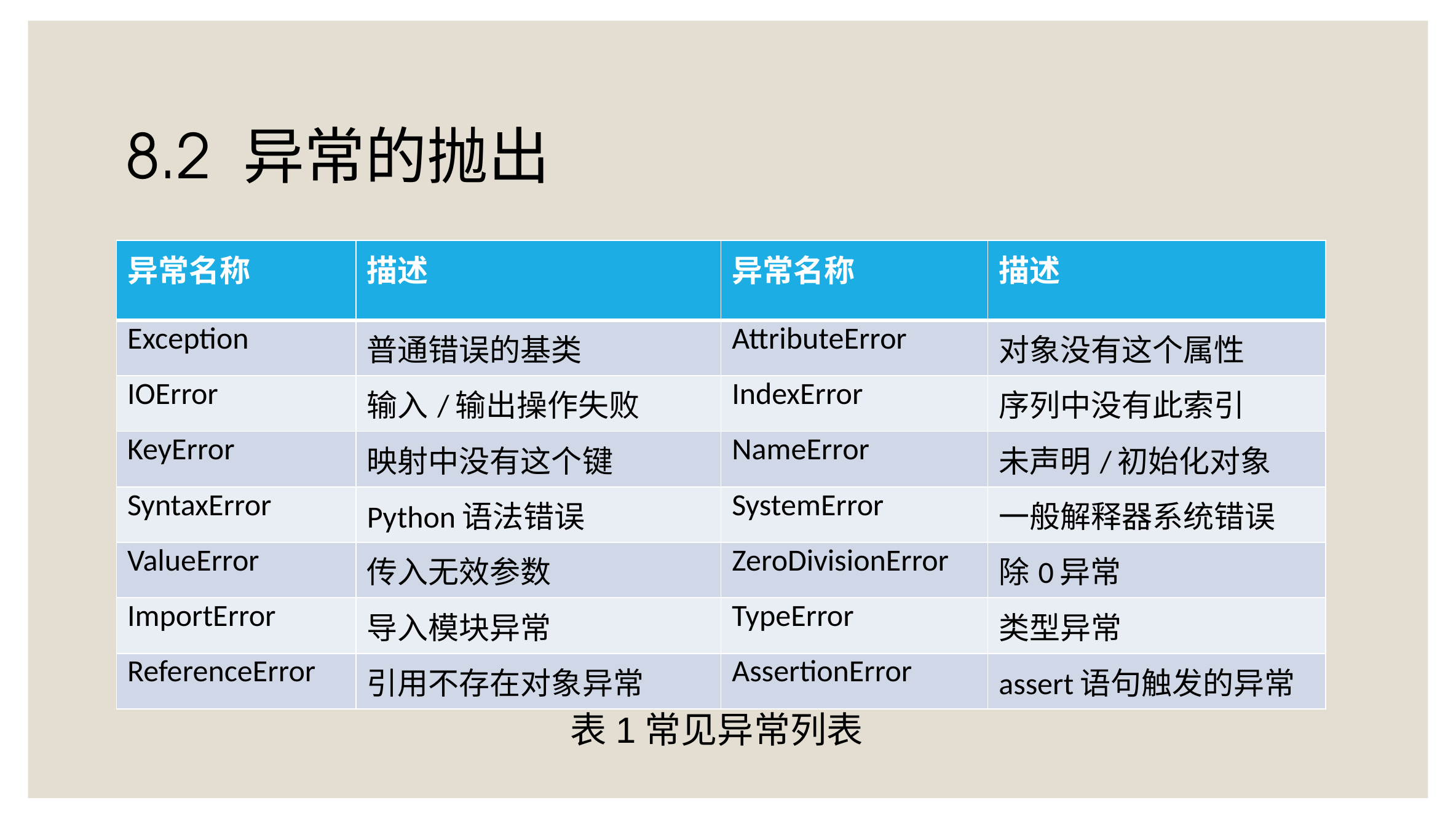

# 8.2 异常的抛出
| 异常名称 | 描述 | 异常名称 | 描述 |
| --- | --- | --- | --- |
| Exception | 普通错误的基类 | AttributeError | 对象没有这个属性 |
| IOError | 输入/输出操作失败 | IndexError | 序列中没有此索引 |
| KeyError | 映射中没有这个键 | NameError | 未声明/初始化对象 |
| SyntaxError | Python语法错误 | SystemError | 一般解释器系统错误 |
| ValueError | 传入无效参数 | ZeroDivisionError | 除0异常 |
| ImportError | 导入模块异常 | TypeError | 类型异常 |
| ReferenceError | 引用不存在对象异常 | AssertionError | assert语句触发的异常 |
表1常见异常列表